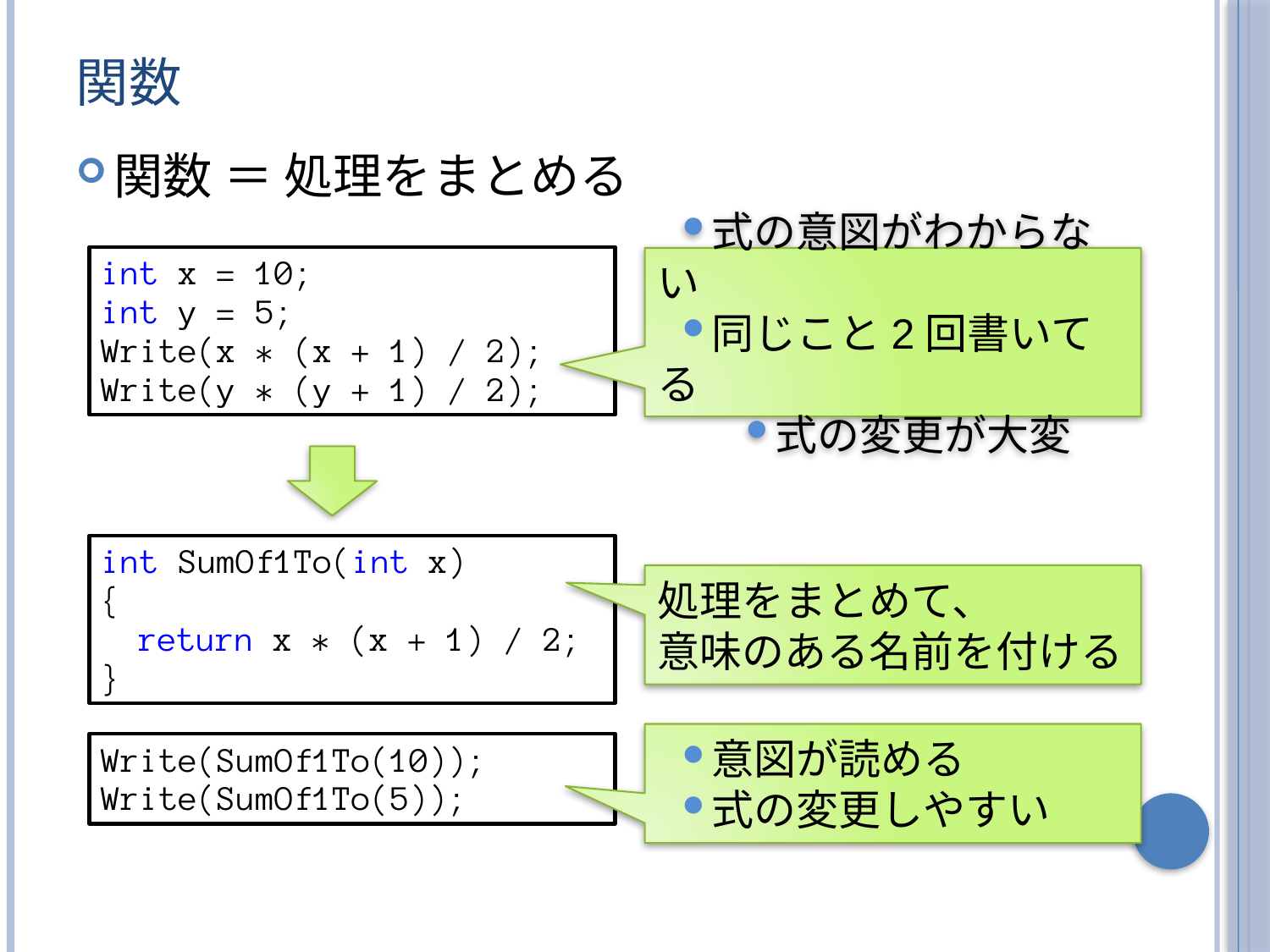

# 関数
関数 ＝ 処理をまとめる
int x = 10;
int y = 5;
Write(x * (x + 1) / 2);
Write(y * (y + 1) / 2);
式の意図がわからない
同じこと2回書いてる
式の変更が大変

int SumOf1To(int x)
{
	return x * (x + 1) / 2;
}
処理をまとめて、
意味のある名前を付ける
意図が読める
式の変更しやすい
Write(SumOf1To(10));
Write(SumOf1To(5));